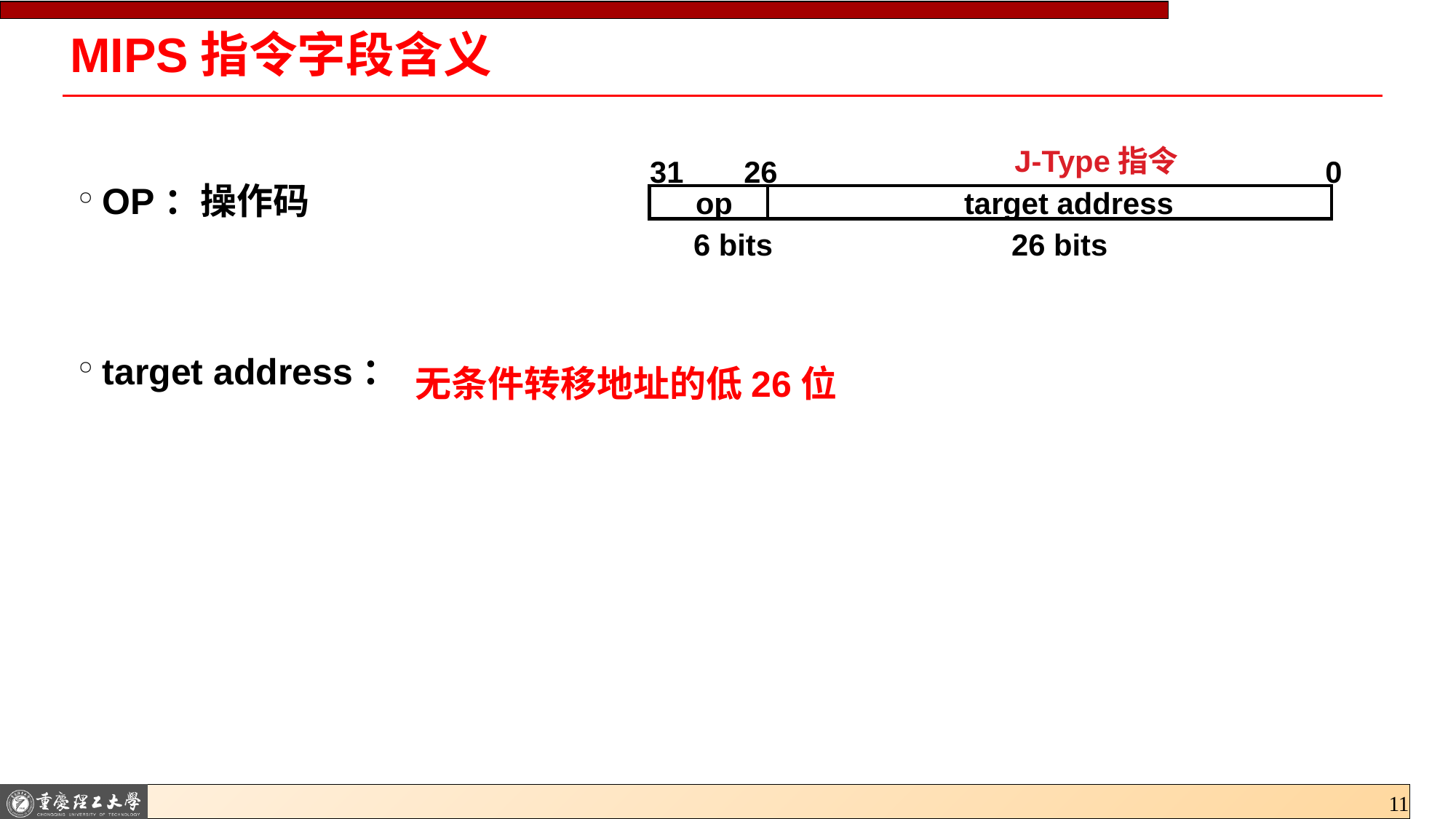

# MIPS指令字段含义

OP：操作码

target address：
J-Type指令
31
26
0
op

target address

6 bits
26 bits
无条件转移地址的低26位